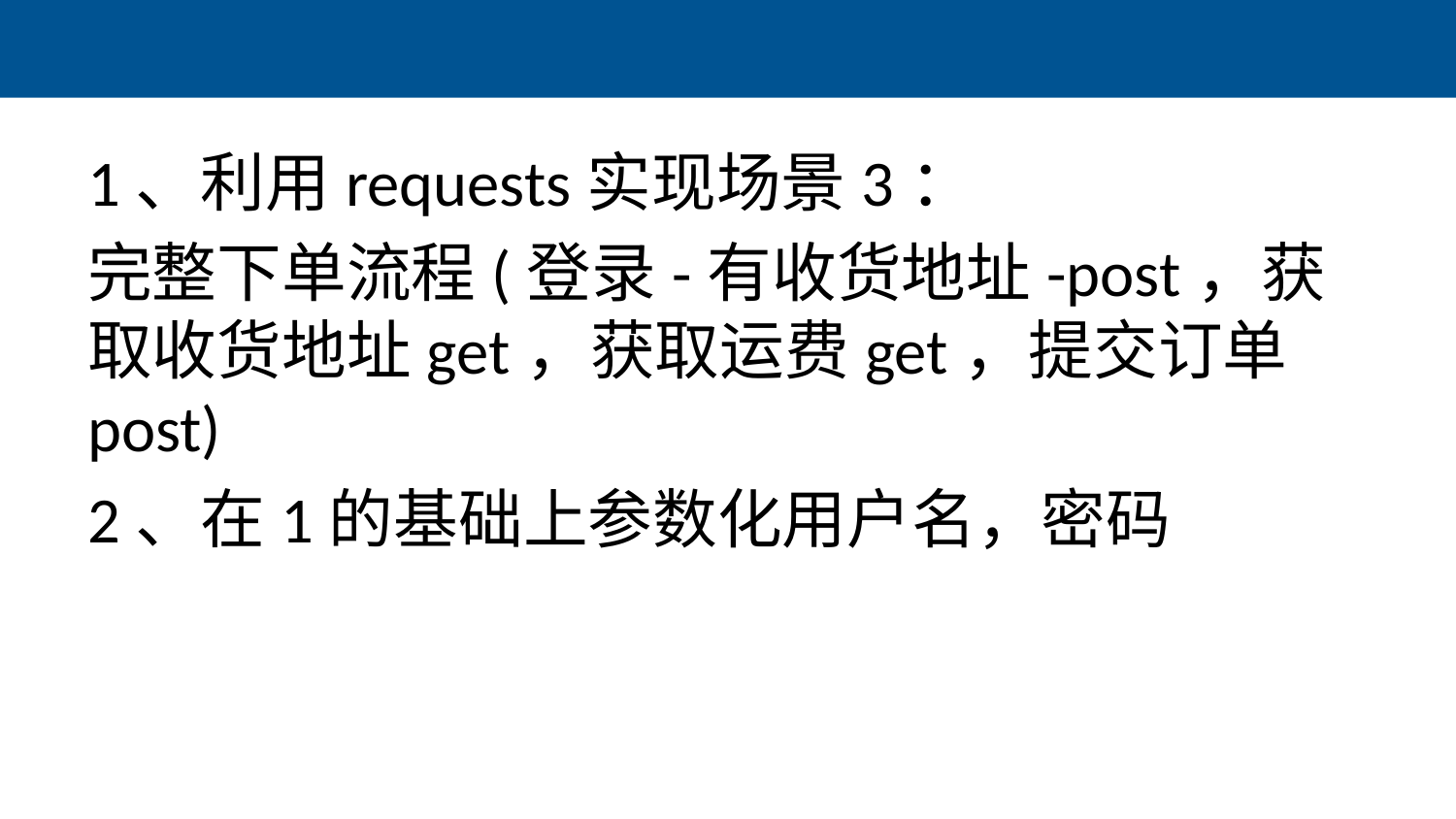

#
1、利用requests实现场景3：
完整下单流程(登录-有收货地址-post，获取收货地址get，获取运费get，提交订单post)
2、在1的基础上参数化用户名，密码